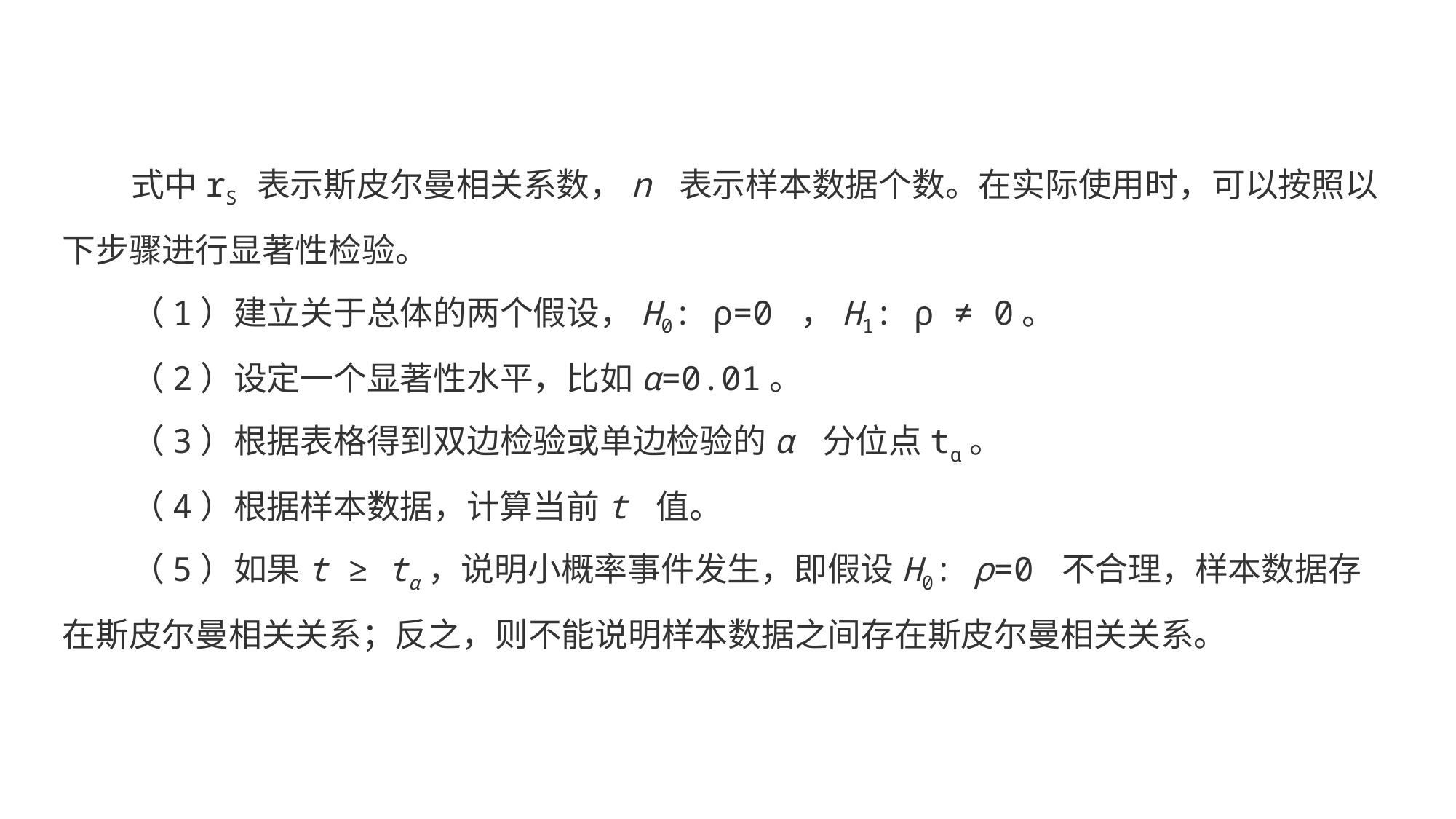

式中rS 表示斯皮尔曼相关系数，n 表示样本数据个数。在实际使用时，可以按照以下步骤进行显著性检验。
（1）建立关于总体的两个假设，H0: ρ=0 ，H1: ρ ≠ 0。
（2）设定一个显著性水平，比如α=0.01。
（3）根据表格得到双边检验或单边检验的α 分位点tα。
（4）根据样本数据，计算当前t 值。
（5）如果t ≥ tα，说明小概率事件发生，即假设H0: ρ=0 不合理，样本数据存在斯皮尔曼相关关系；反之，则不能说明样本数据之间存在斯皮尔曼相关关系。